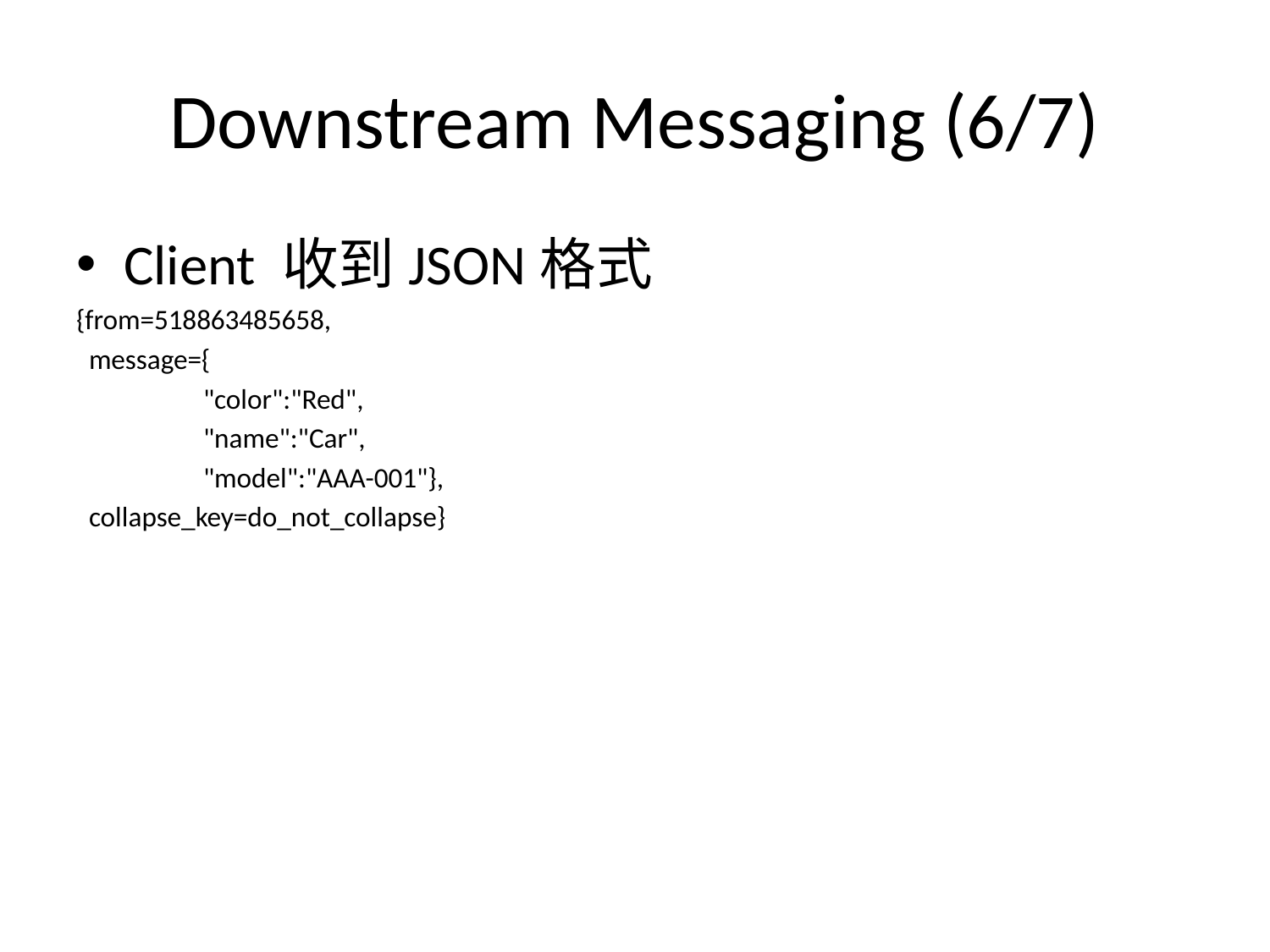

# Downstream Messaging (6/7)
Client 收到JSON格式
{from=518863485658,
  message={
  	"color":"Red",
	"name":"Car",
	"model":"AAA-001"},
  collapse_key=do_not_collapse}